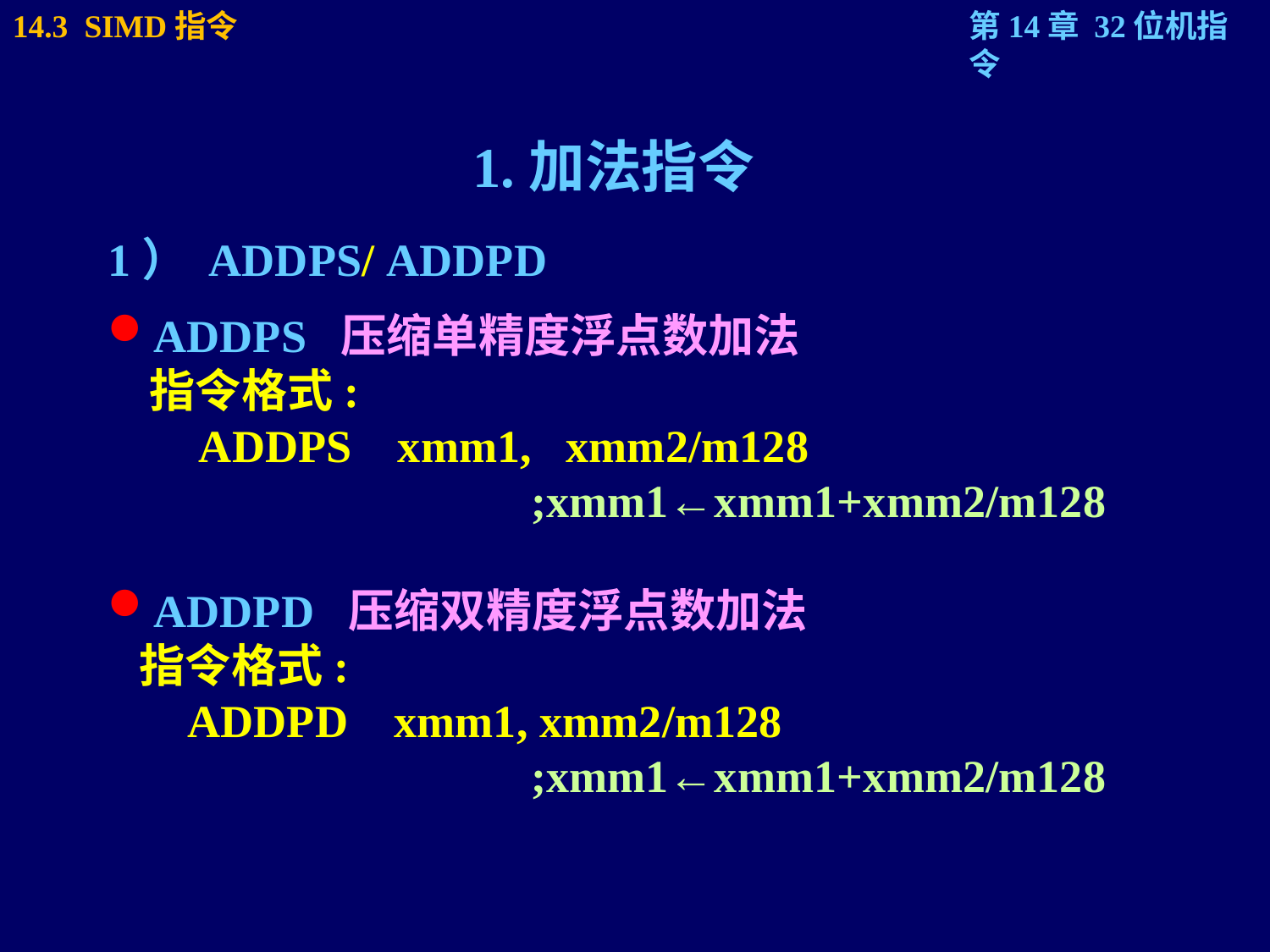

#
1.加法指令
1） ADDPS/ ADDPD
ADDPS  压缩单精度浮点数加法
   指令格式:
        ADDPS    xmm1,   xmm2/m128
                              	;xmm1←xmm1+xmm2/m128

ADDPD  压缩双精度浮点数加法
  指令格式:
       ADDPD    xmm1, xmm2/m128
				;xmm1←xmm1+xmm2/m128